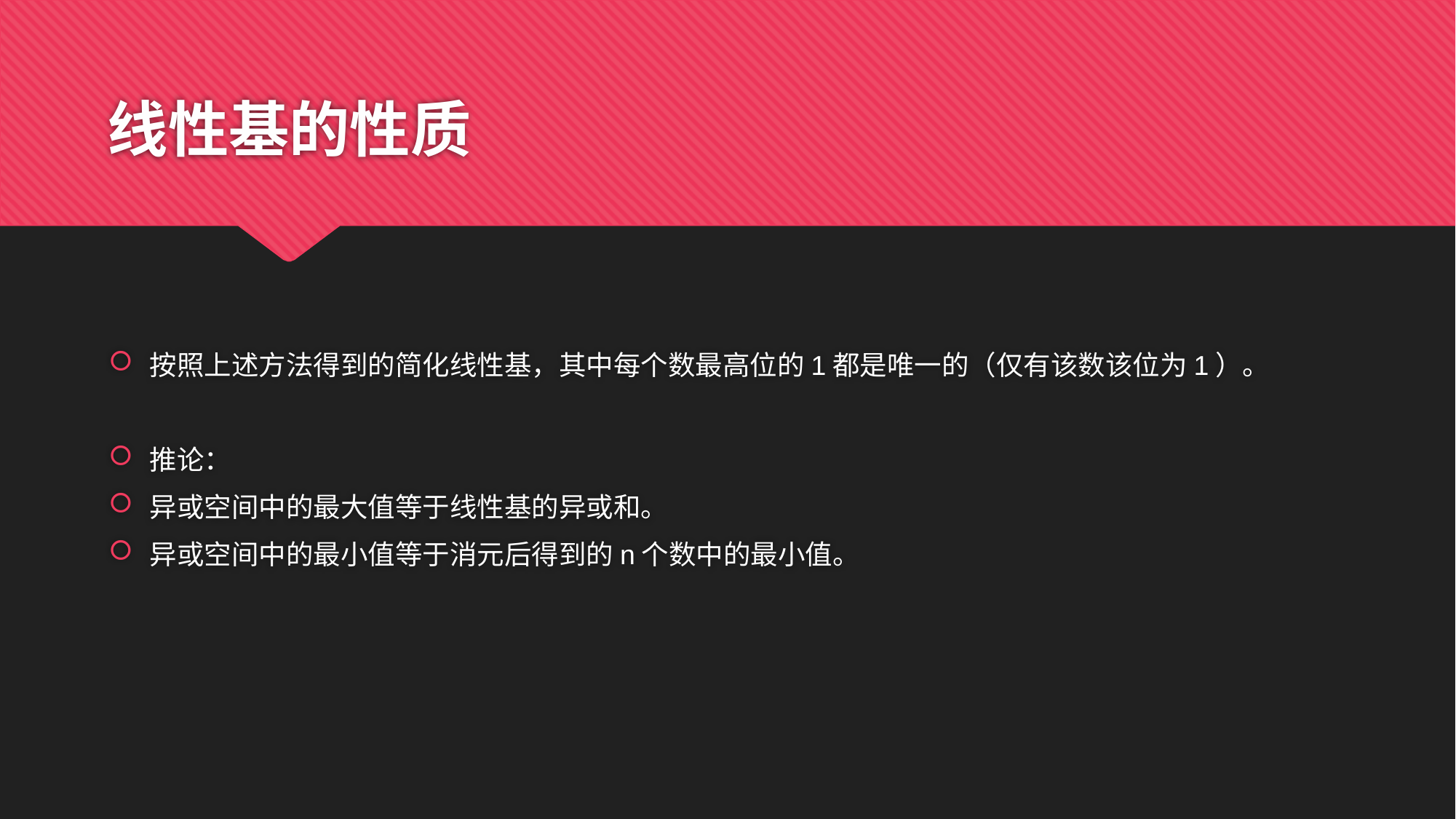

# 线性基的性质
按照上述方法得到的简化线性基，其中每个数最高位的1都是唯一的（仅有该数该位为1）。

推论：
异或空间中的最大值等于线性基的异或和。
异或空间中的最小值等于消元后得到的n个数中的最小值。